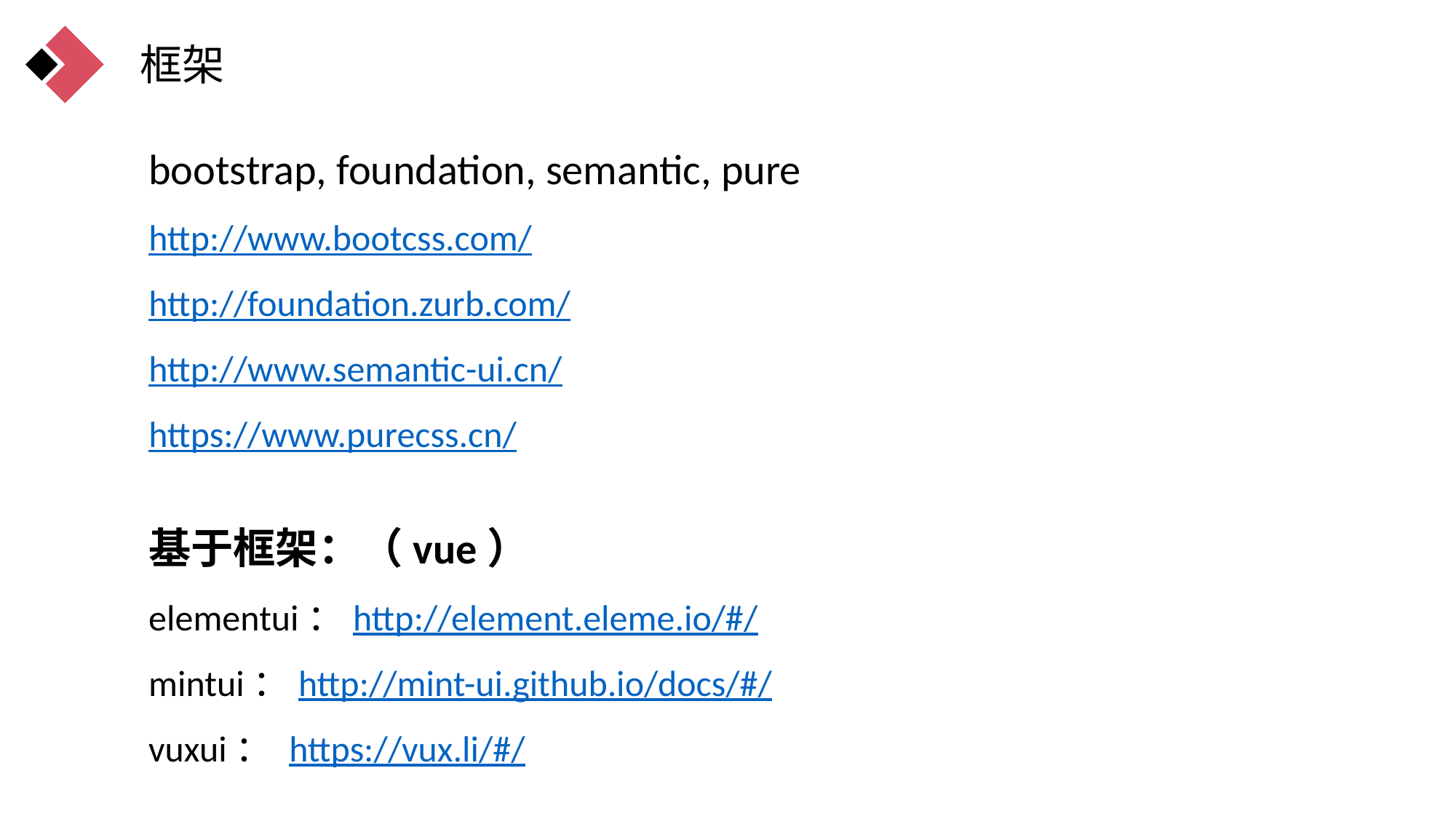

框架

bootstrap, foundation, semantic, pure
http://www.bootcss.com/
http://foundation.zurb.com/
http://www.semantic-ui.cn/
https://www.purecss.cn/

基于框架：（vue）
elementui：http://element.eleme.io/#/
mintui：http://mint-ui.github.io/docs/#/
vuxui： https://vux.li/#/